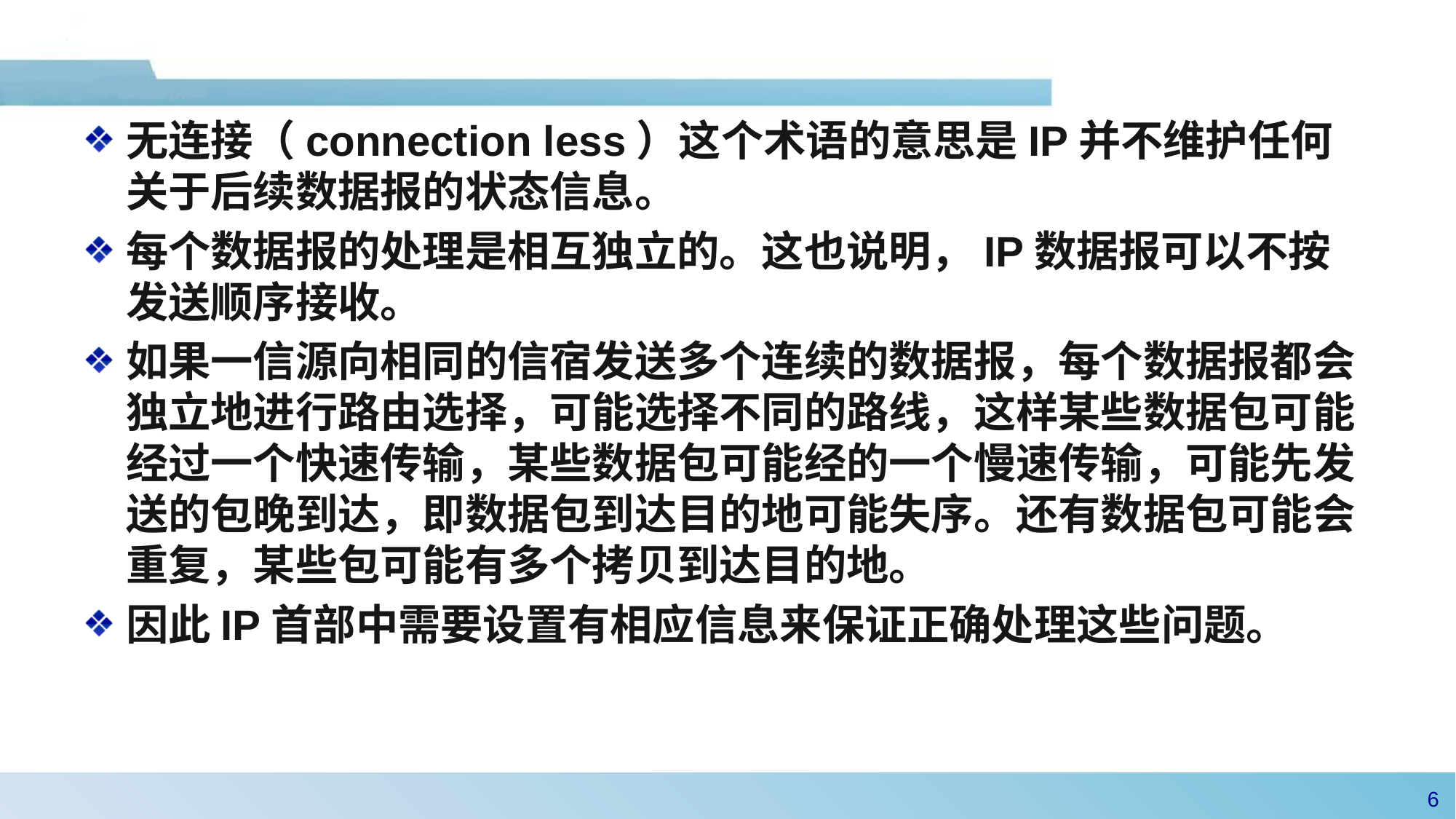

无连接（connection less）这个术语的意思是IP并不维护任何关于后续数据报的状态信息。
每个数据报的处理是相互独立的。这也说明，IP数据报可以不按发送顺序接收。
如果一信源向相同的信宿发送多个连续的数据报，每个数据报都会独立地进行路由选择，可能选择不同的路线，这样某些数据包可能经过一个快速传输，某些数据包可能经的一个慢速传输，可能先发送的包晚到达，即数据包到达目的地可能失序。还有数据包可能会重复，某些包可能有多个拷贝到达目的地。
因此IP首部中需要设置有相应信息来保证正确处理这些问题。
6